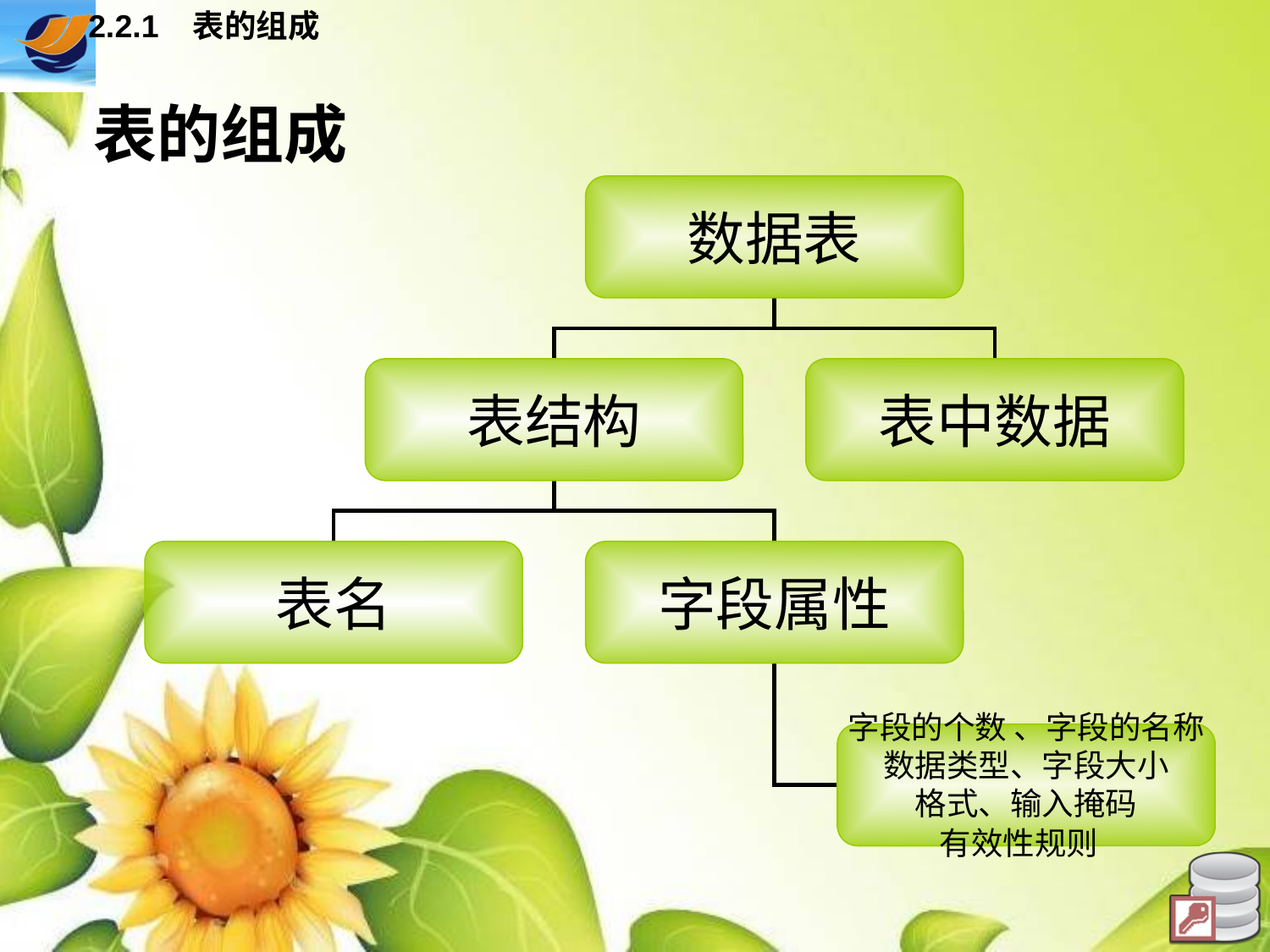

2.2.1   表的组成
# 表的组成
数据表
表结构
表中数据
表名
字段属性
字段的个数 、字段的名称
数据类型、字段大小
格式、输入掩码
有效性规则